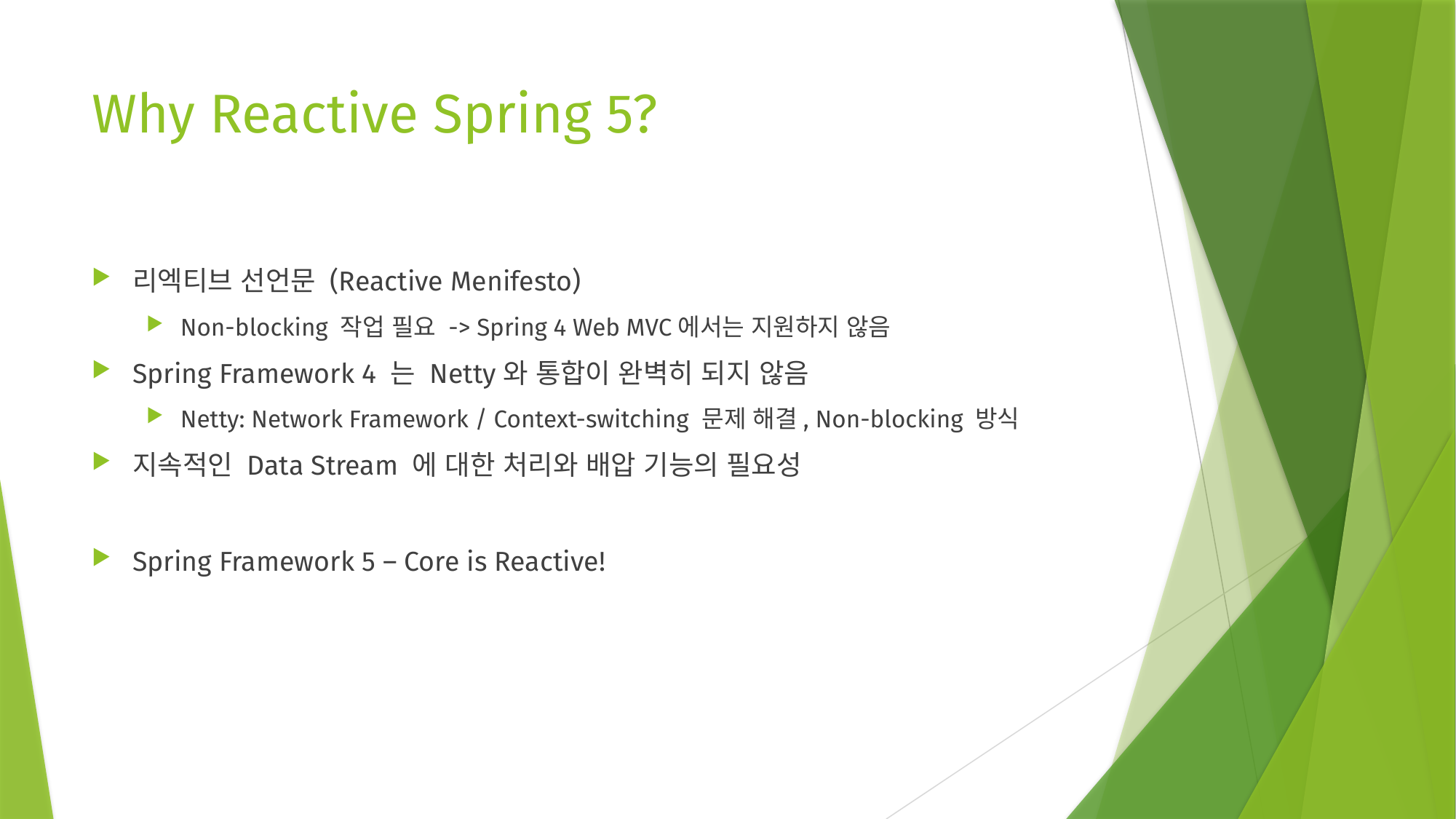

# Why Reactive Spring 5?
리엑티브 선언문 (Reactive Menifesto)
Non-blocking 작업 필요 -> Spring 4 Web MVC에서는 지원하지 않음
Spring Framework 4 는 Netty와 통합이 완벽히 되지 않음
Netty: Network Framework / Context-switching 문제 해결, Non-blocking 방식
지속적인 Data Stream 에 대한 처리와 배압 기능의 필요성

Spring Framework 5 – Core is Reactive!